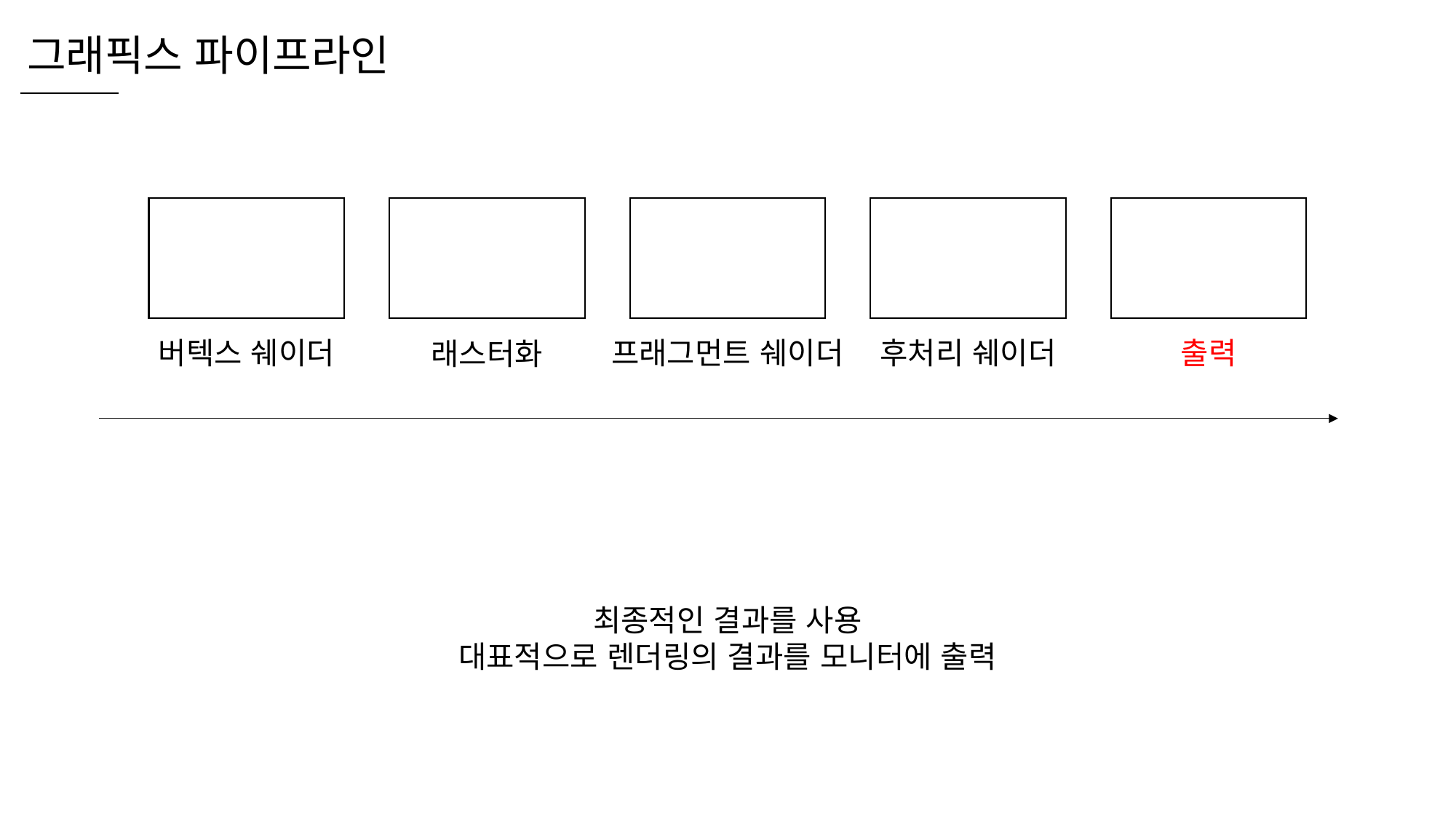

그래픽스 파이프라인

버텍스 쉐이더
프래그먼트 쉐이더
후처리 쉐이더
출력
래스터화
최종적인 결과를 사용
대표적으로 렌더링의 결과를 모니터에 출력